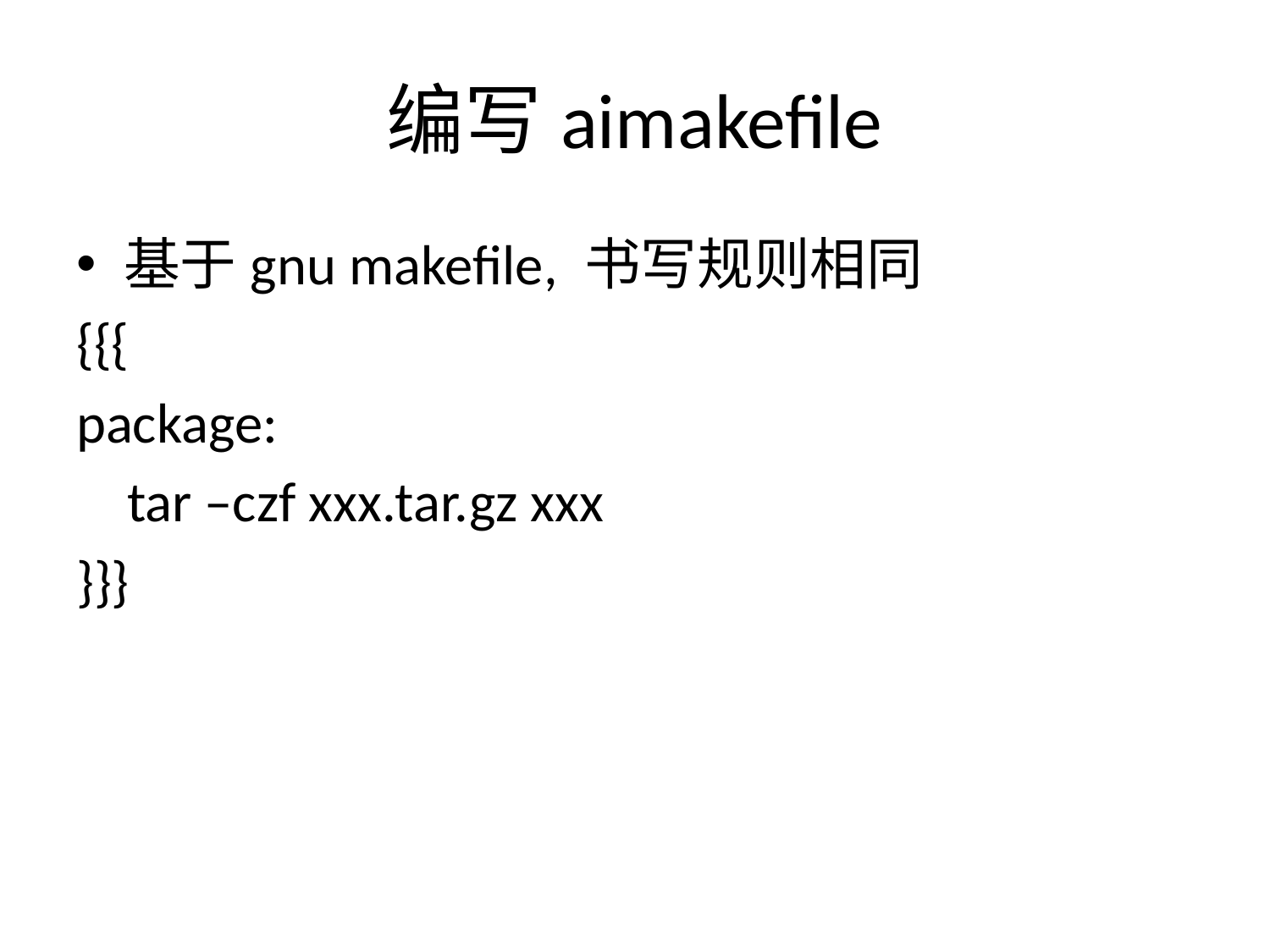

# 编写aimakefile
基于gnu makefile, 书写规则相同
{{{
package:
    tar –czf xxx.tar.gz xxx
}}}